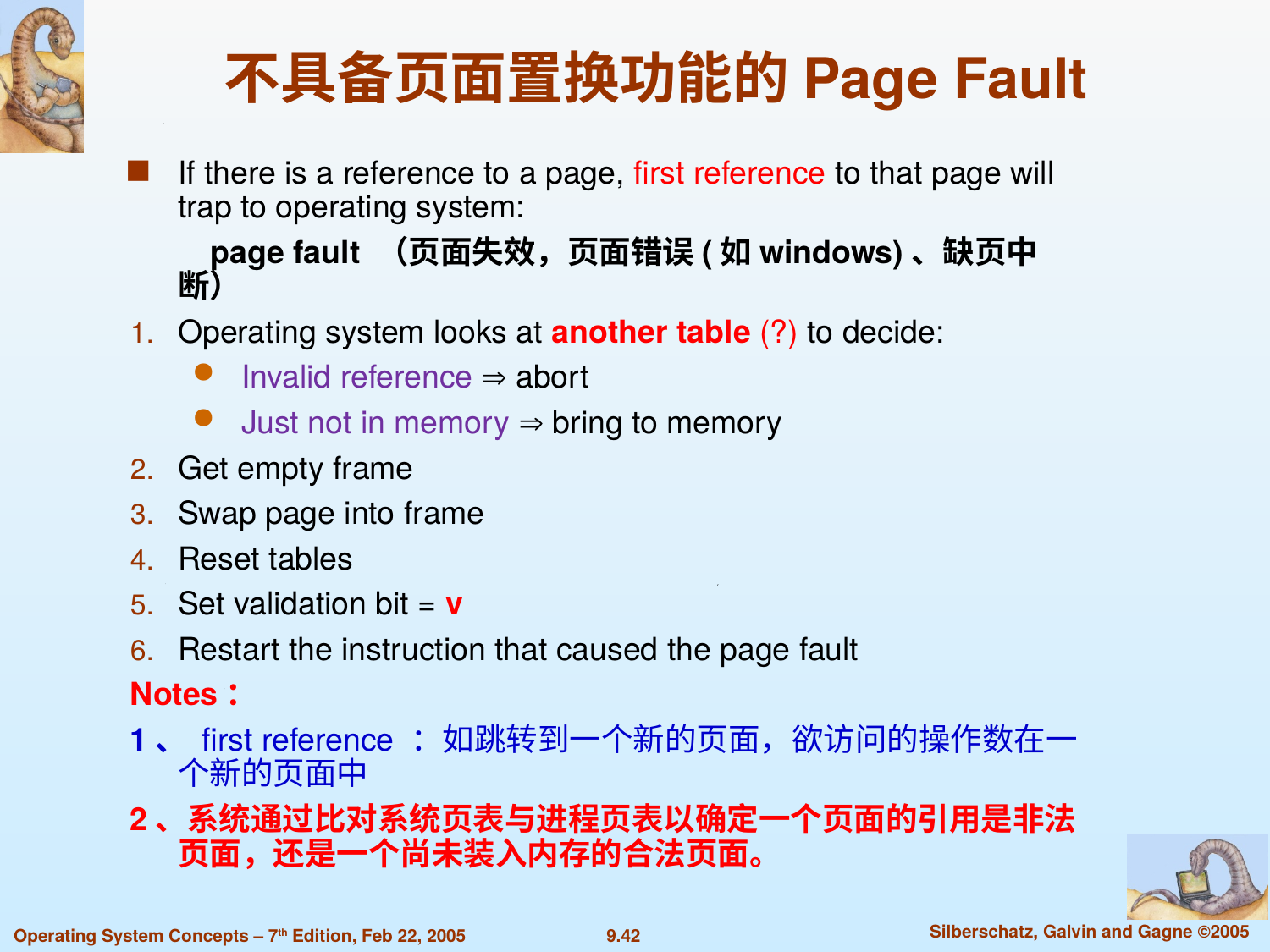

不具备页面置换功能的Page Fault
If there is a reference to a page, first reference to that page will trap to operating system:
         page fault （页面失效，页面错误(如windows)、缺页中断）
Operating system looks at another table (?) to decide:
Invalid reference ⇒ abort
Just not in memory ⇒ bring to memory
Get empty frame
Swap page into frame
Reset tables
Set validation bit = v
Restart the instruction that caused the page fault
Notes：
1、 first reference ：如跳转到一个新的页面，欲访问的操作数在一个新的页面中
2、系统通过比对系统页表与进程页表以确定一个页面的引用是非法页面，还是一个尚未装入内存的合法页面。